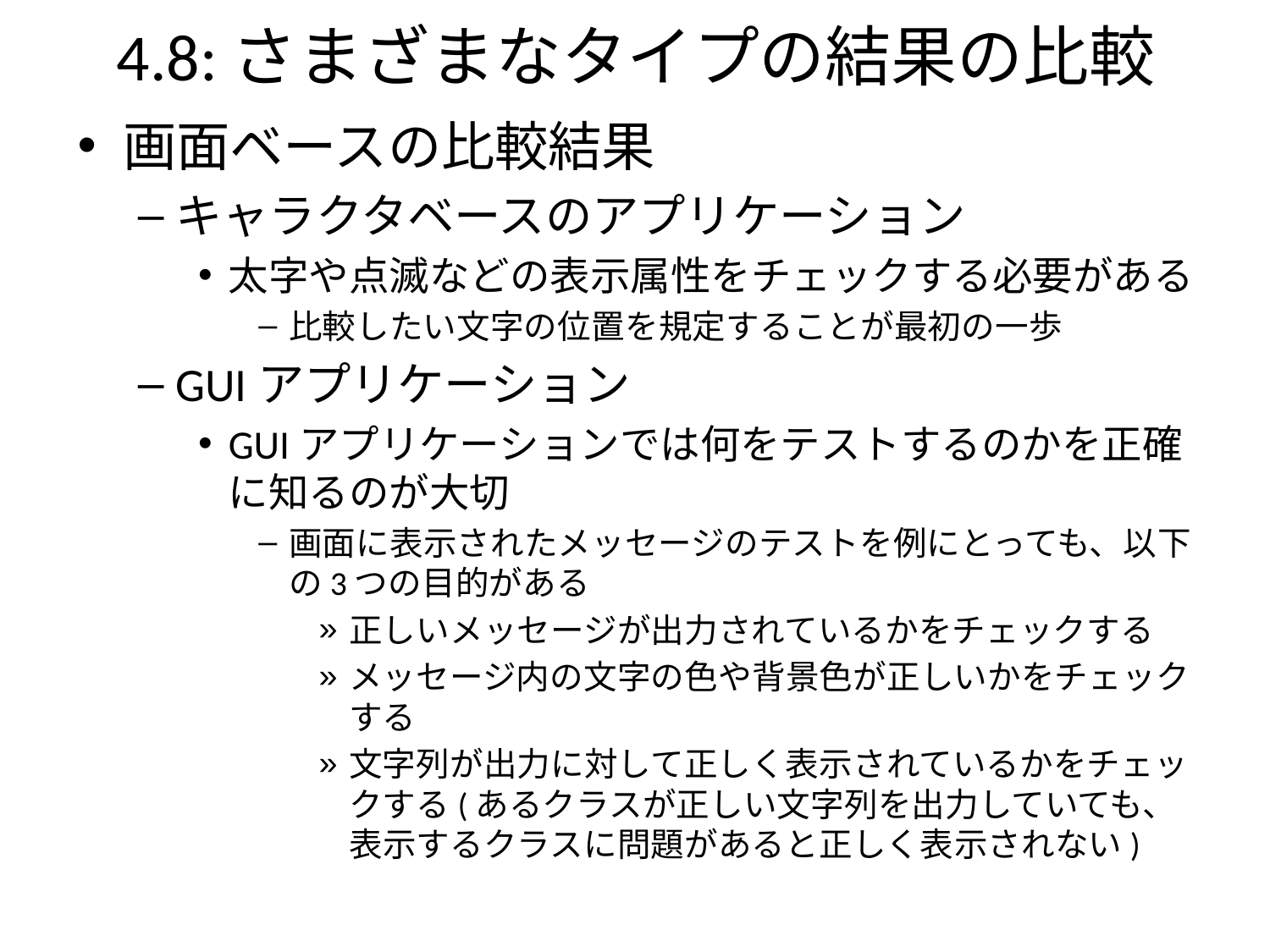

4.8:さまざまなタイプの結果の比較
画面ベースの比較結果
キャラクタベースのアプリケーション
太字や点滅などの表示属性をチェックする必要がある
比較したい文字の位置を規定することが最初の一歩
GUIアプリケーション
GUIアプリケーションでは何をテストするのかを正確に知るのが大切
画面に表示されたメッセージのテストを例にとっても、以下の3つの目的がある
正しいメッセージが出力されているかをチェックする
メッセージ内の文字の色や背景色が正しいかをチェックする
文字列が出力に対して正しく表示されているかをチェックする(あるクラスが正しい文字列を出力していても、表示するクラスに問題があると正しく表示されない)